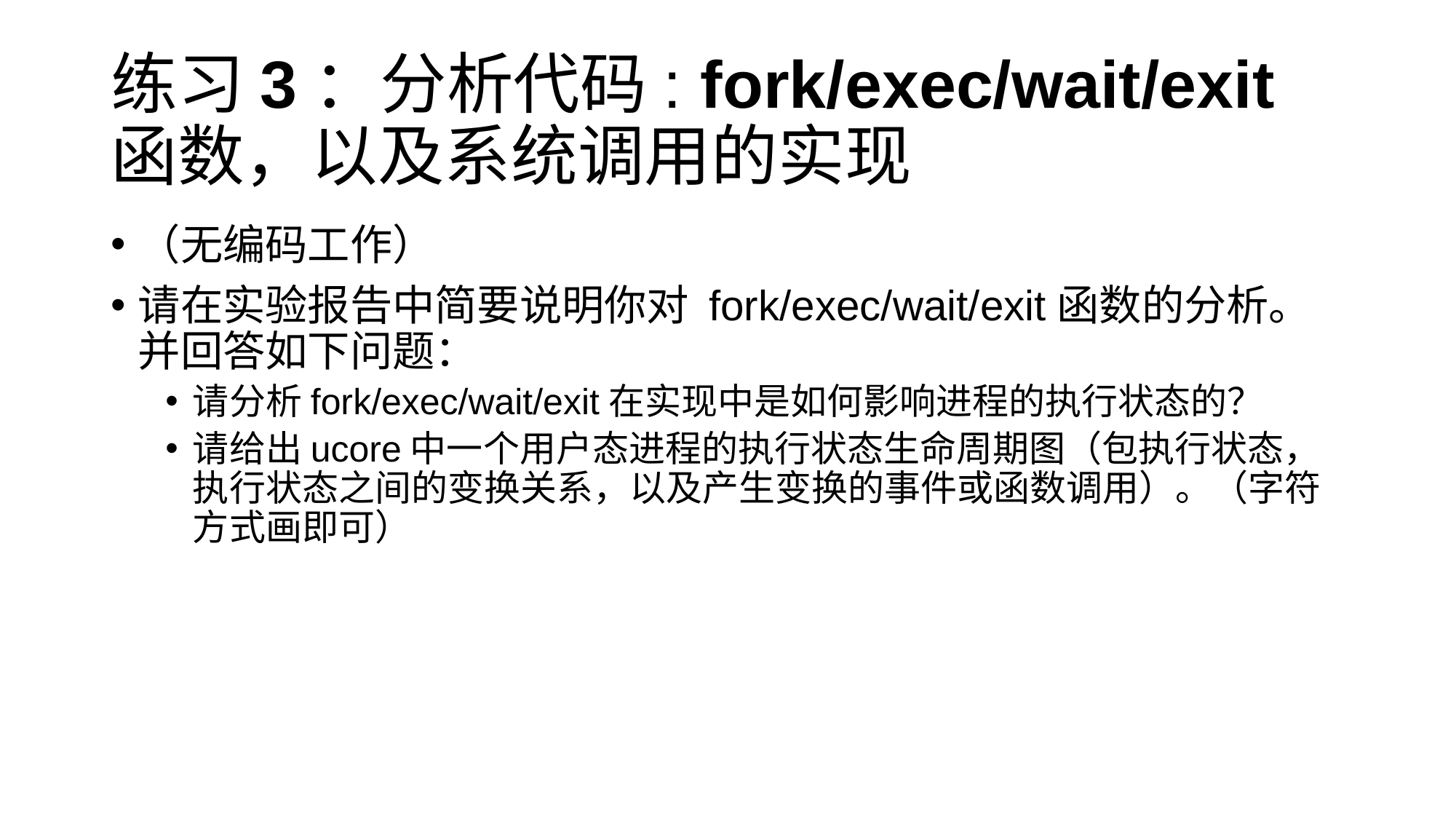

# 练习3：分析代码: fork/exec/wait/exit函数，以及系统调用的实现
（无编码工作）
请在实验报告中简要说明你对 fork/exec/wait/exit函数的分析。并回答如下问题：
请分析fork/exec/wait/exit在实现中是如何影响进程的执行状态的？
请给出ucore中一个用户态进程的执行状态生命周期图（包执行状态，执行状态之间的变换关系，以及产生变换的事件或函数调用）。（字符方式画即可）